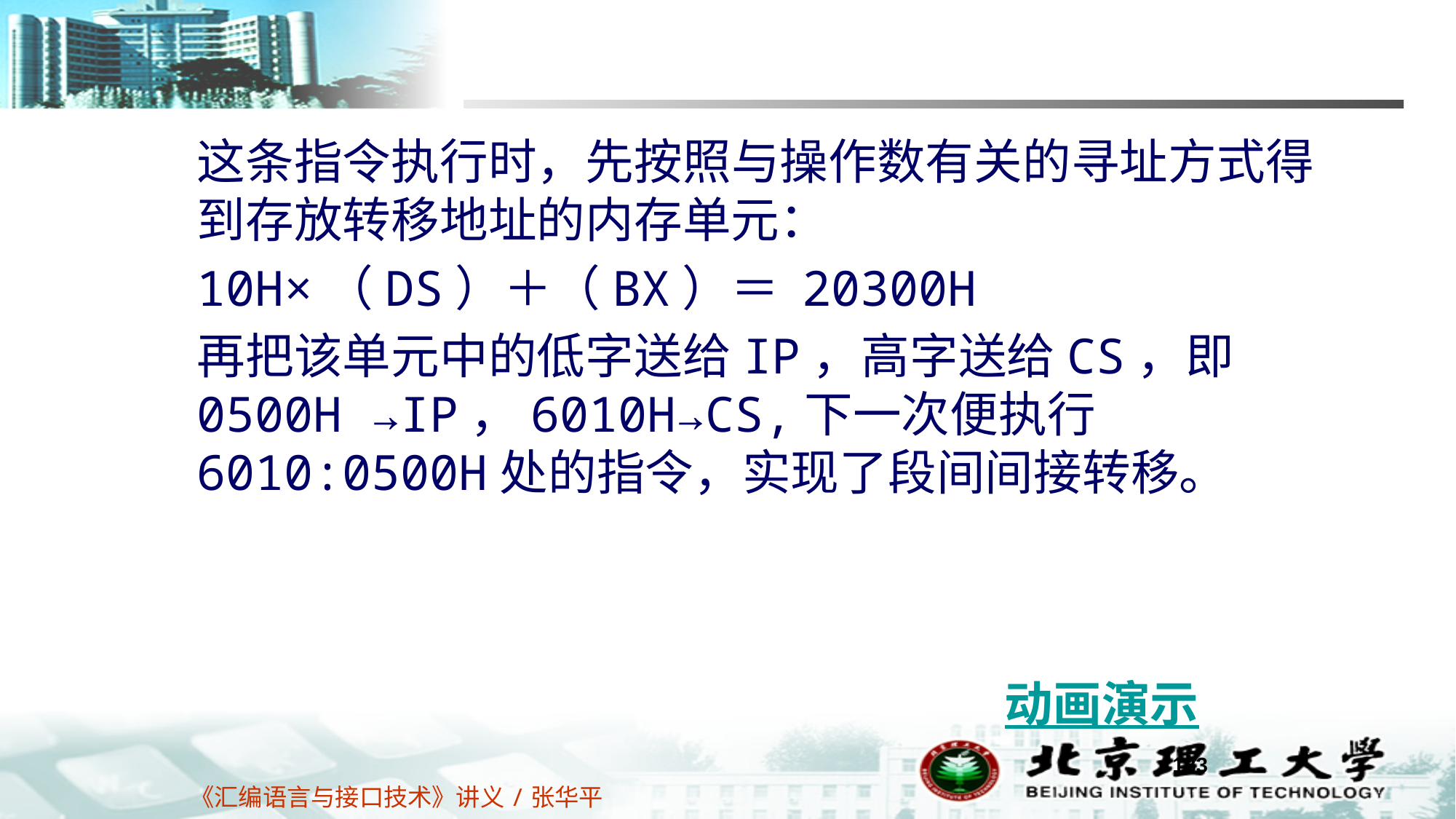

这条指令执行时，先按照与操作数有关的寻址方式得到存放转移地址的内存单元：
10H×（DS）＋（BX）＝ 20300H
再把该单元中的低字送给IP，高字送给CS，即0500H →IP，6010H→CS,下一次便执行6010:0500H处的指令，实现了段间间接转移。
动画演示
133